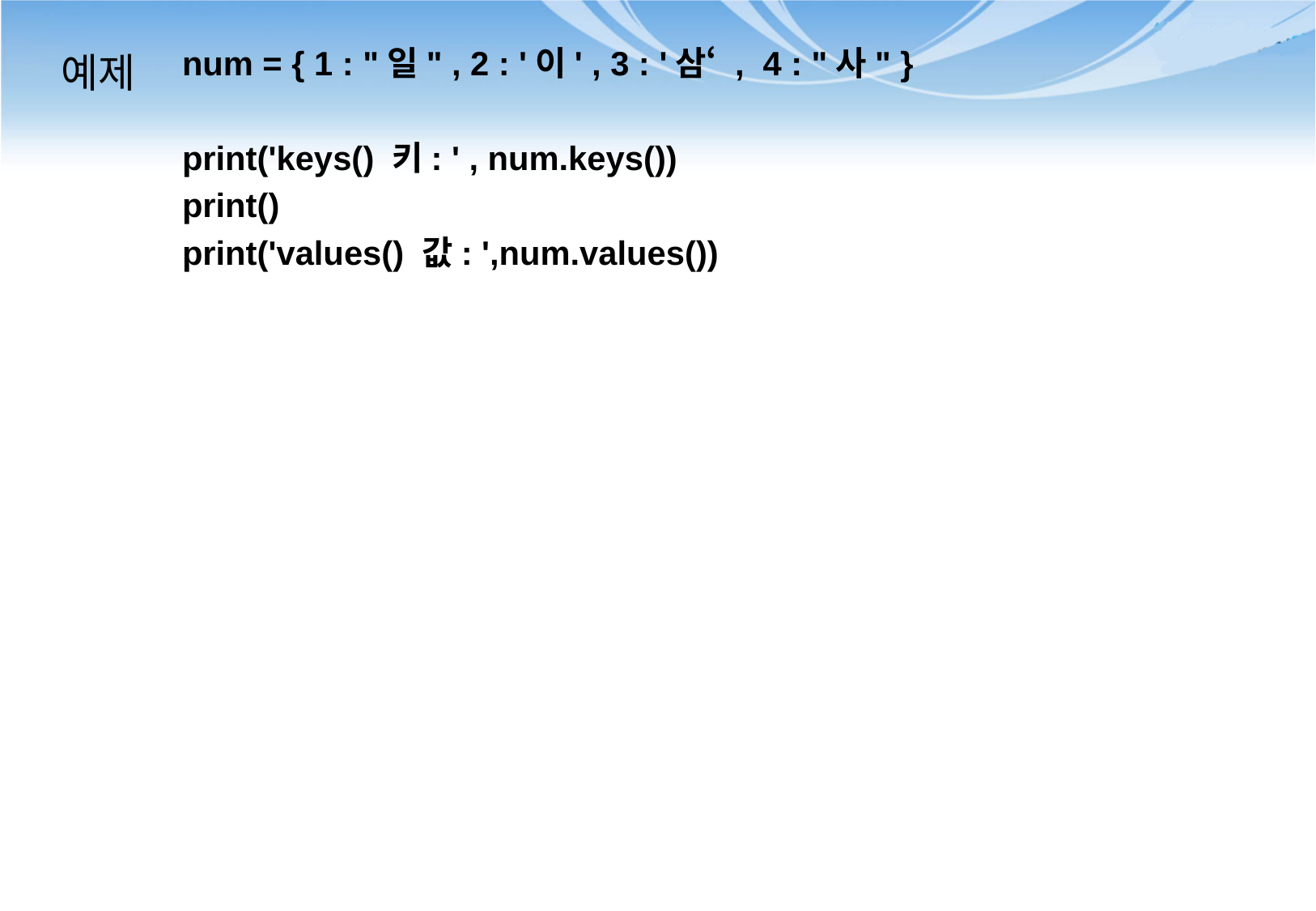

num = { 1 : "일" , 2 : '이' , 3 : '삼‘ ,  4 : "사" }

print('keys() 키: ' , num.keys())
print()
print('values() 값: ',num.values())

# 예제